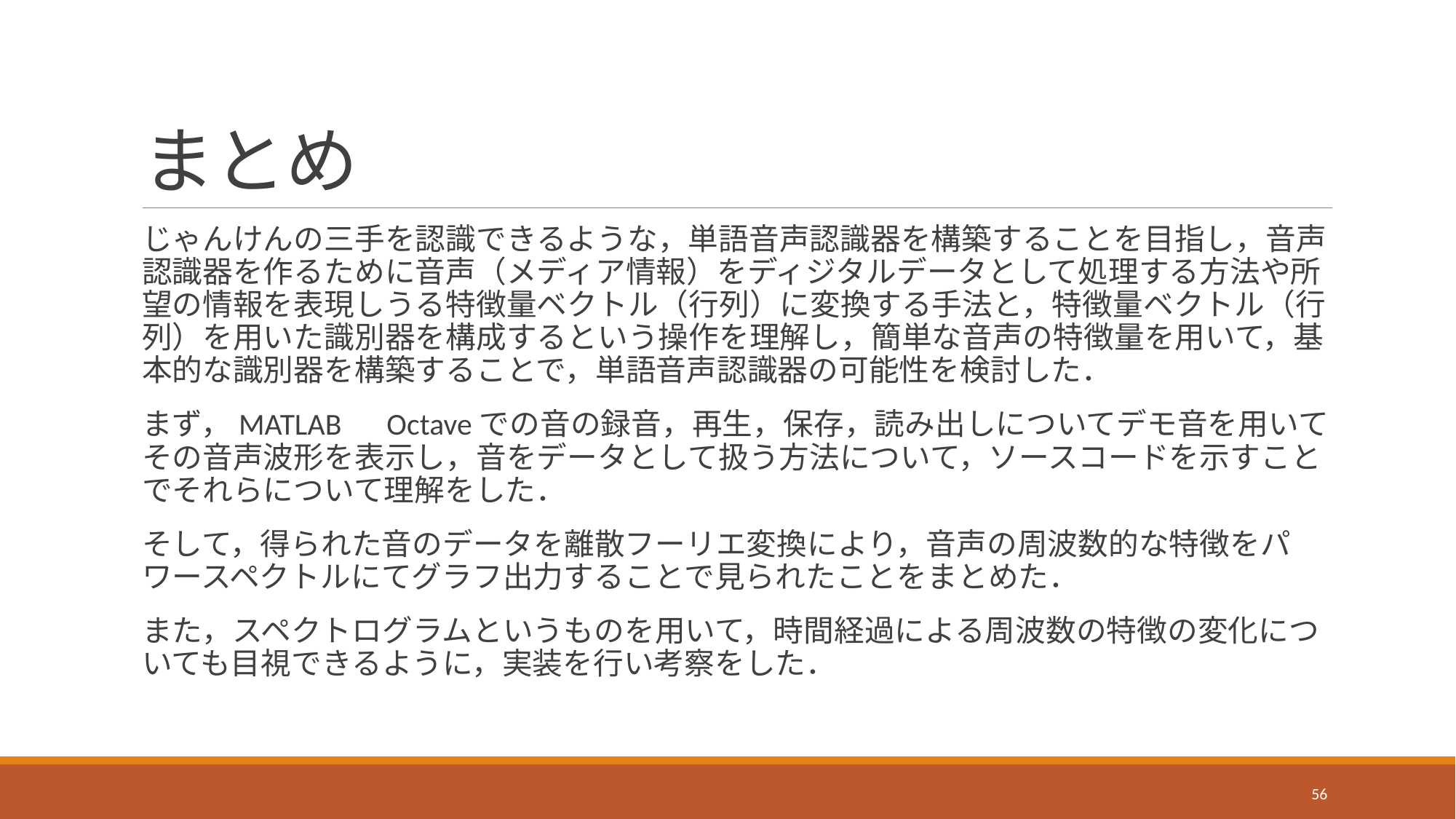

# まとめ
じゃんけんの三手を認識できるような，単語音声認識器を構築することを目指し，音声認識器を作るために音声（メディア情報）をディジタルデータとして処理する方法や所望の情報を表現しうる特徴量ベクトル（行列）に変換する手法と，特徴量ベクトル（行列）を用いた識別器を構成するという操作を理解し，簡単な音声の特徴量を用いて，基本的な識別器を構築することで，単語音声認識器の可能性を検討した．
まず，MATLAB　Octaveでの音の録音，再生，保存，読み出しについてデモ音を用いてその音声波形を表示し，音をデータとして扱う方法について，ソースコードを示すことでそれらについて理解をした．
そして，得られた音のデータを離散フーリエ変換により，音声の周波数的な特徴をパワースペクトルにてグラフ出力することで見られたことをまとめた．
また，スペクトログラムというものを用いて，時間経過による周波数の特徴の変化についても目視できるように，実装を行い考察をした．

56